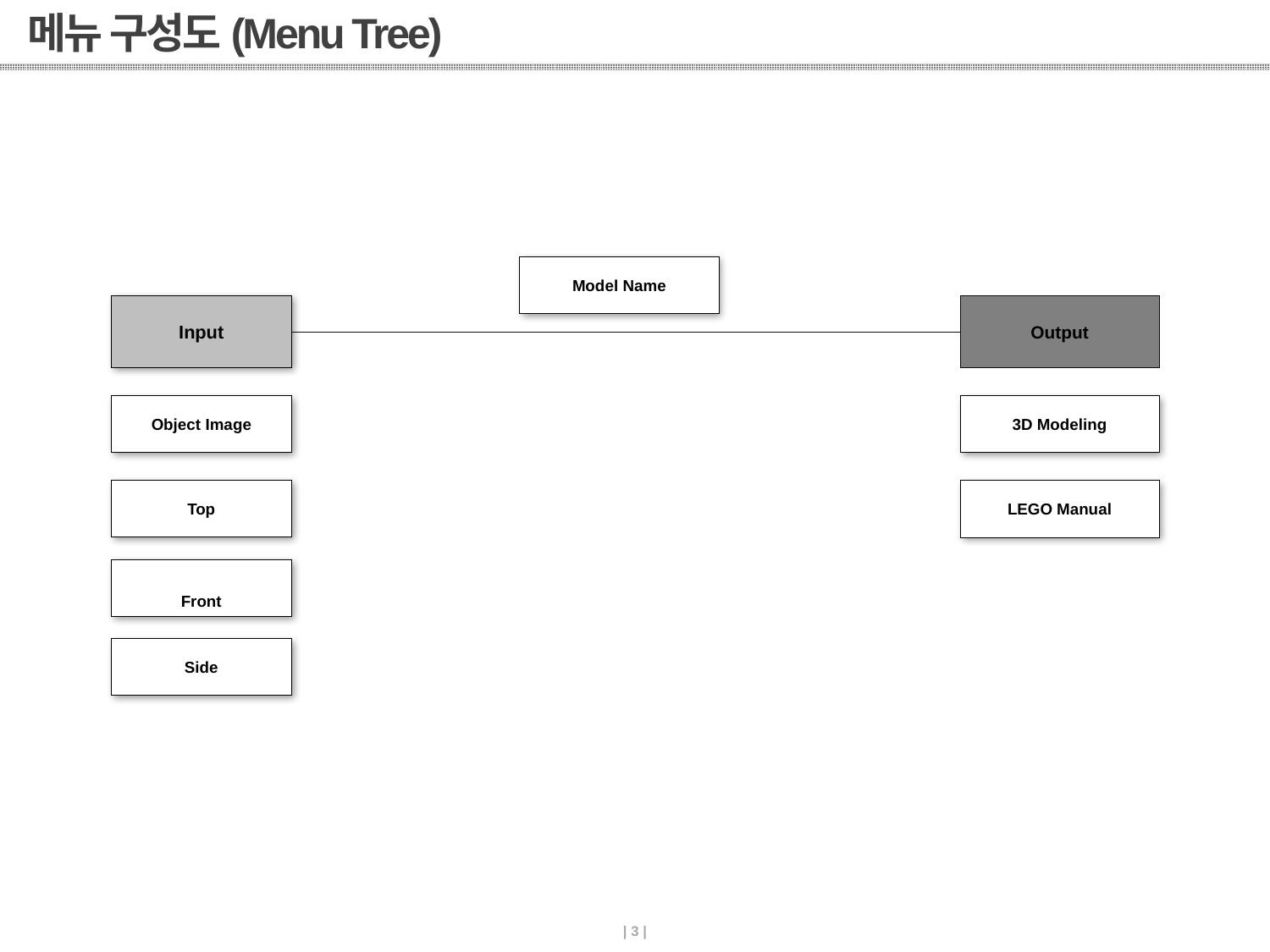

# 메뉴 구성도(Menu Tree)
Model Name
Output
Input
Object Image
3D Modeling
Top
LEGO Manual
Front
Side
| 3 |